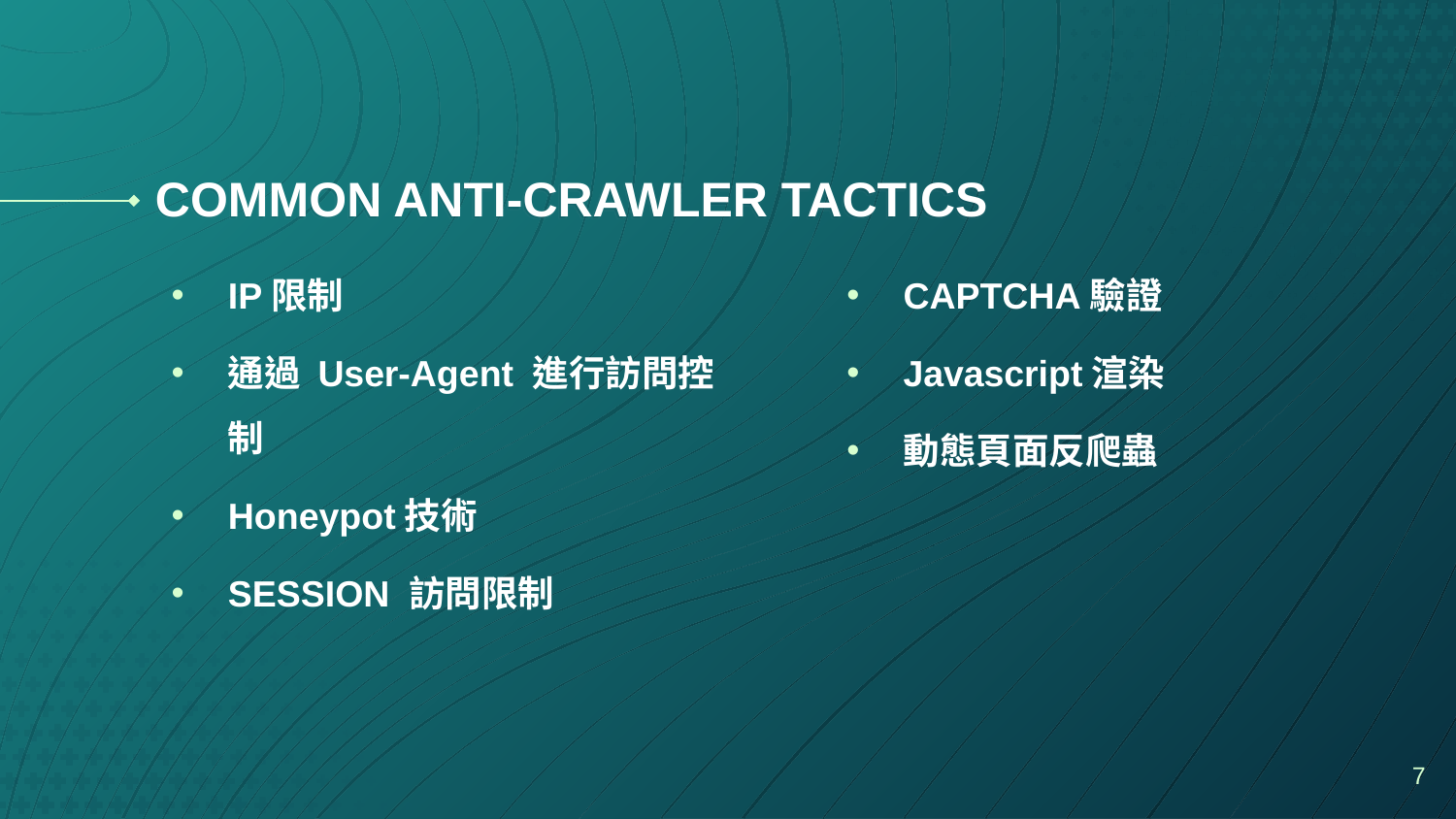

# COMMON ANTI-CRAWLER TACTICS
IP限制
通過 User-Agent 進行訪問控制
Honeypot技術
SESSION 訪問限制
CAPTCHA驗證
Javascript渲染
動態頁面反爬蟲
7